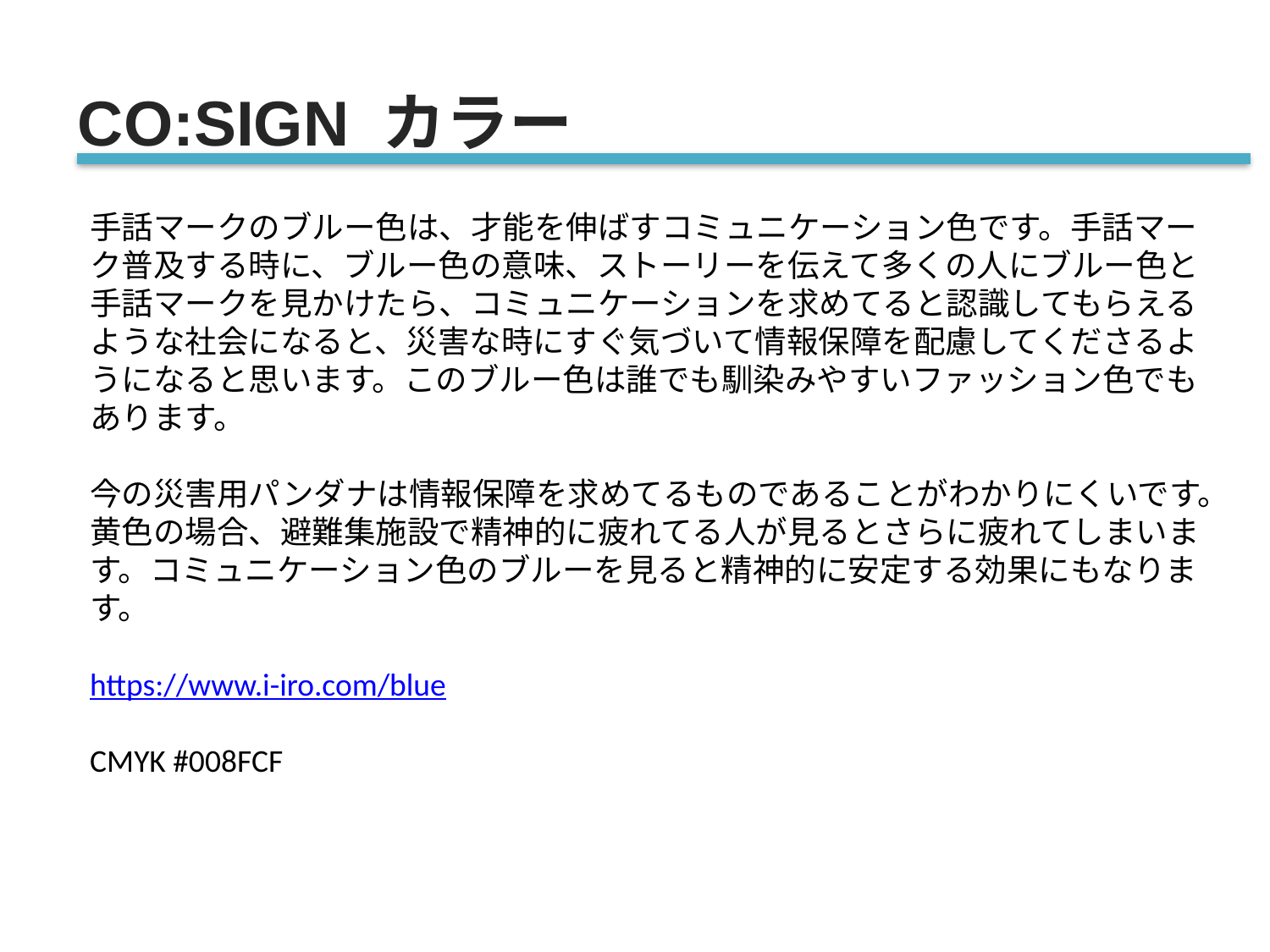

# CO:SIGN カラー
手話マークのブルー色は、才能を伸ばすコミュニケーション色です。手話マーク普及する時に、ブルー色の意味、ストーリーを伝えて多くの人にブルー色と手話マークを見かけたら、コミュニケーションを求めてると認識してもらえるような社会になると、災害な時にすぐ気づいて情報保障を配慮してくださるようになると思います。このブルー色は誰でも馴染みやすいファッション色でもあります。

今の災害用パンダナは情報保障を求めてるものであることがわかりにくいです。黄色の場合、避難集施設で精神的に疲れてる人が見るとさらに疲れてしまいます。コミュニケーション色のブルーを見ると精神的に安定する効果にもなります。

https://www.i-iro.com/blue

CMYK #008FCF